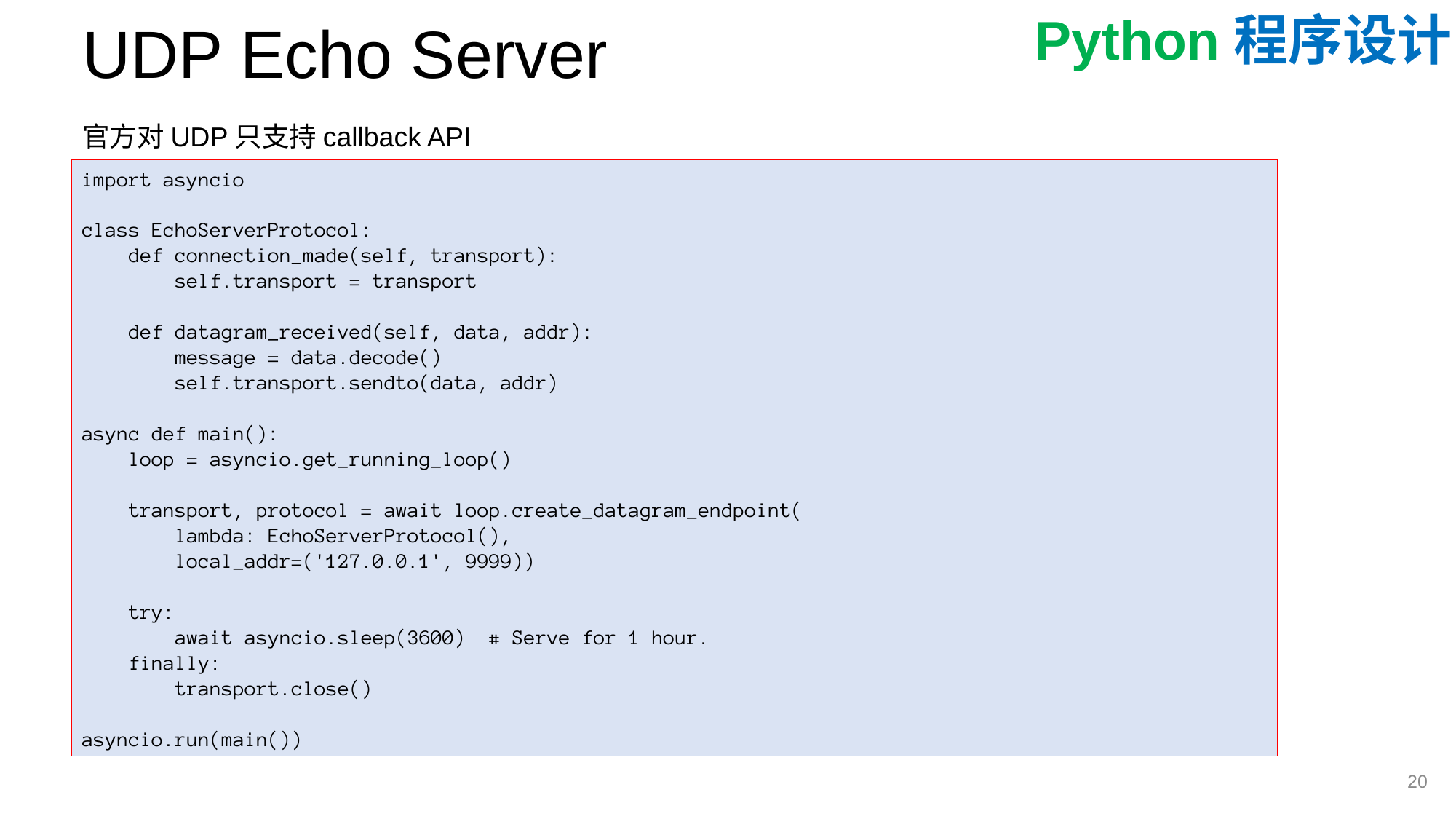

# UDP Echo Server
官方对UDP只支持callback API
import asyncio

class EchoServerProtocol:
    def connection_made(self, transport):
        self.transport = transport

    def datagram_received(self, data, addr):
        message = data.decode()
        self.transport.sendto(data, addr)

async def main():
    loop = asyncio.get_running_loop()

    transport, protocol = await loop.create_datagram_endpoint(
        lambda: EchoServerProtocol(),
        local_addr=('127.0.0.1', 9999))

    try:
        await asyncio.sleep(3600)  # Serve for 1 hour.
    finally:
        transport.close()

asyncio.run(main())
20